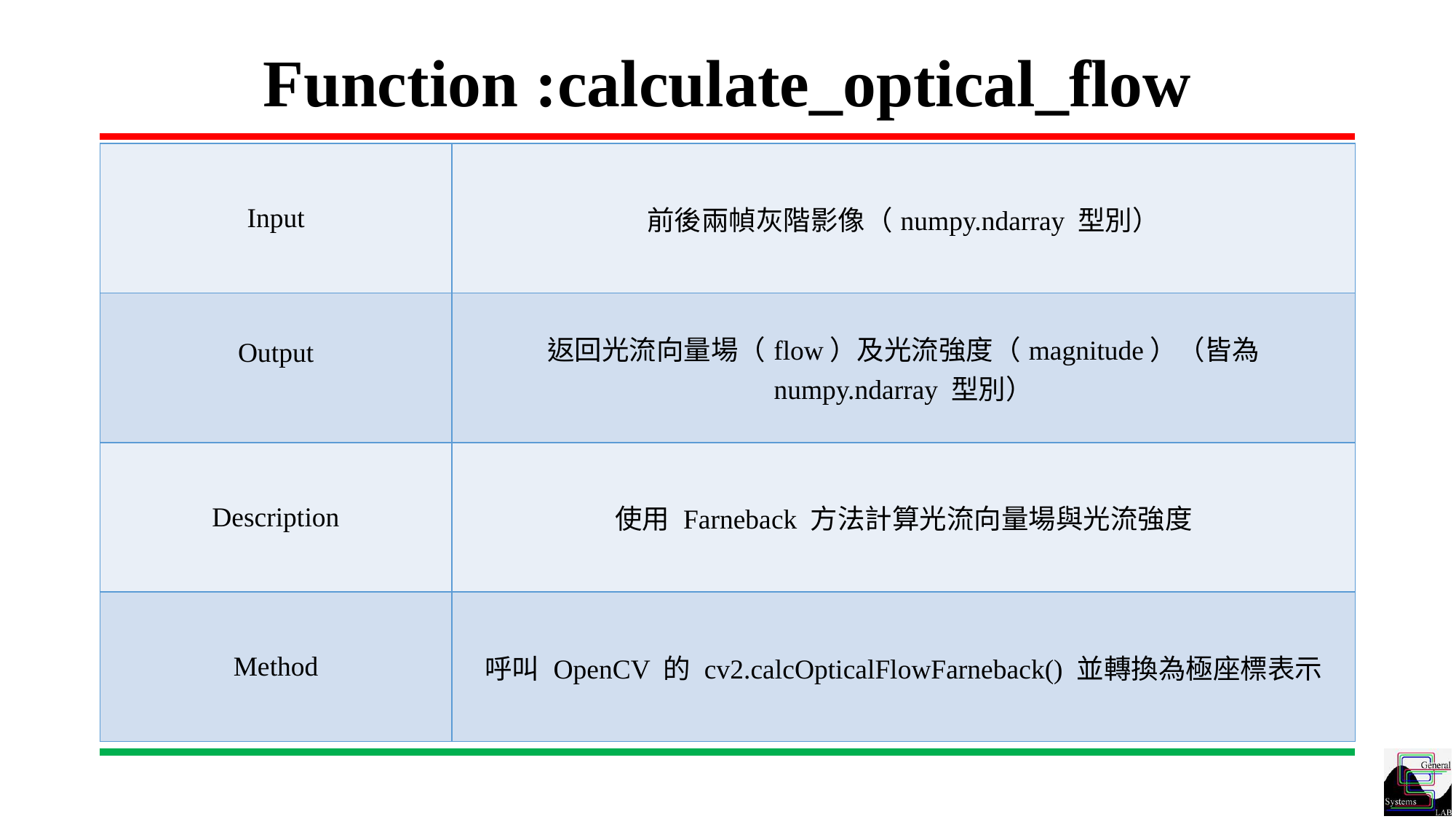

# Function :calculate_optical_flow
| Input | 前後兩幀灰階影像（numpy.ndarray 型別） |
| --- | --- |
| Output | 返回光流向量場（flow）及光流強度（magnitude）（皆為 numpy.ndarray 型別） |
| Description | 使用 Farneback 方法計算光流向量場與光流強度 |
| Method | 呼叫 OpenCV 的 cv2.calcOpticalFlowFarneback() 並轉換為極座標表示 |